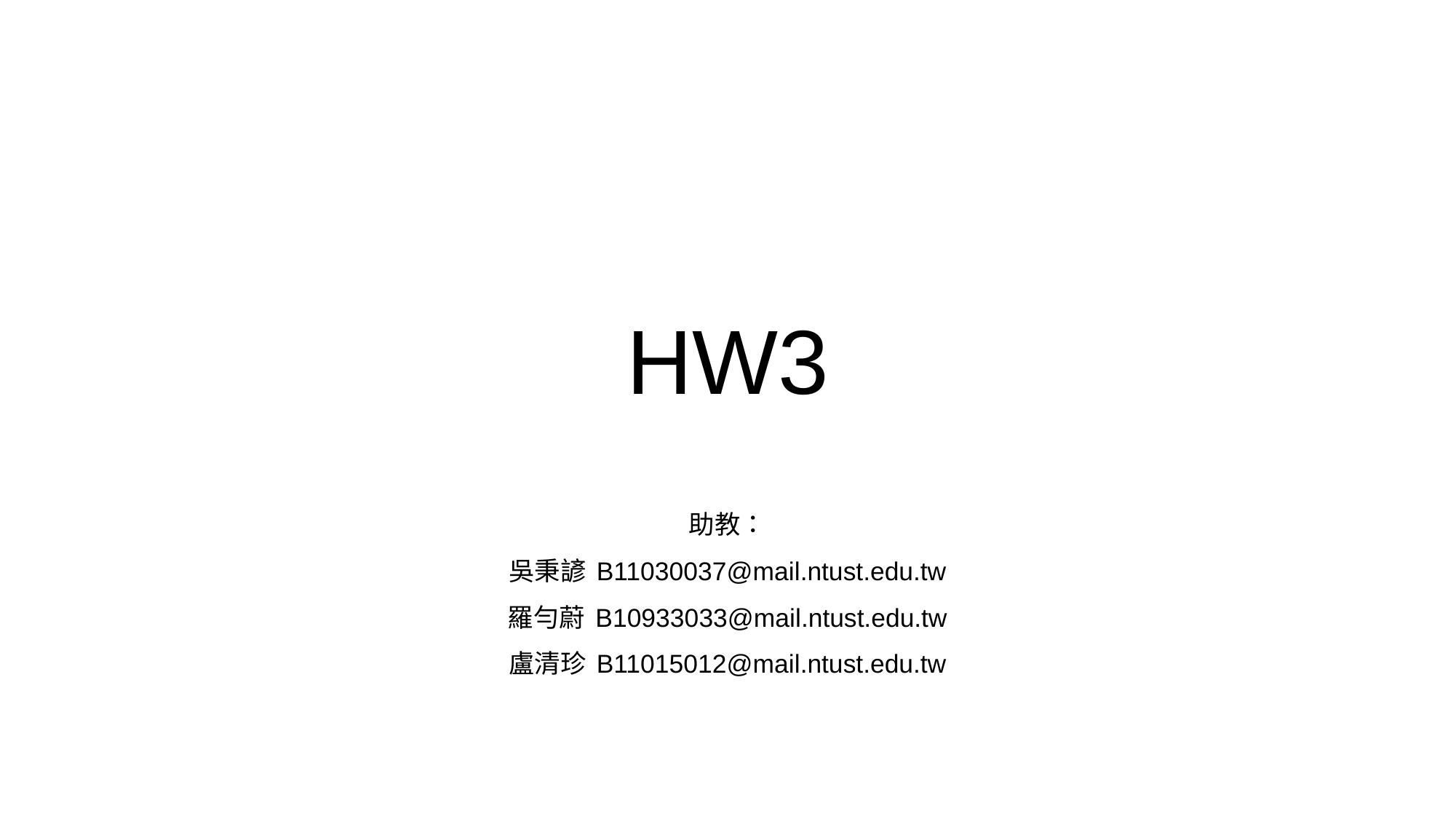

# HW3
助教：
吳秉諺 B11030037@mail.ntust.edu.tw
羅勻蔚 B10933033@mail.ntust.edu.tw
盧清珍 B11015012@mail.ntust.edu.tw